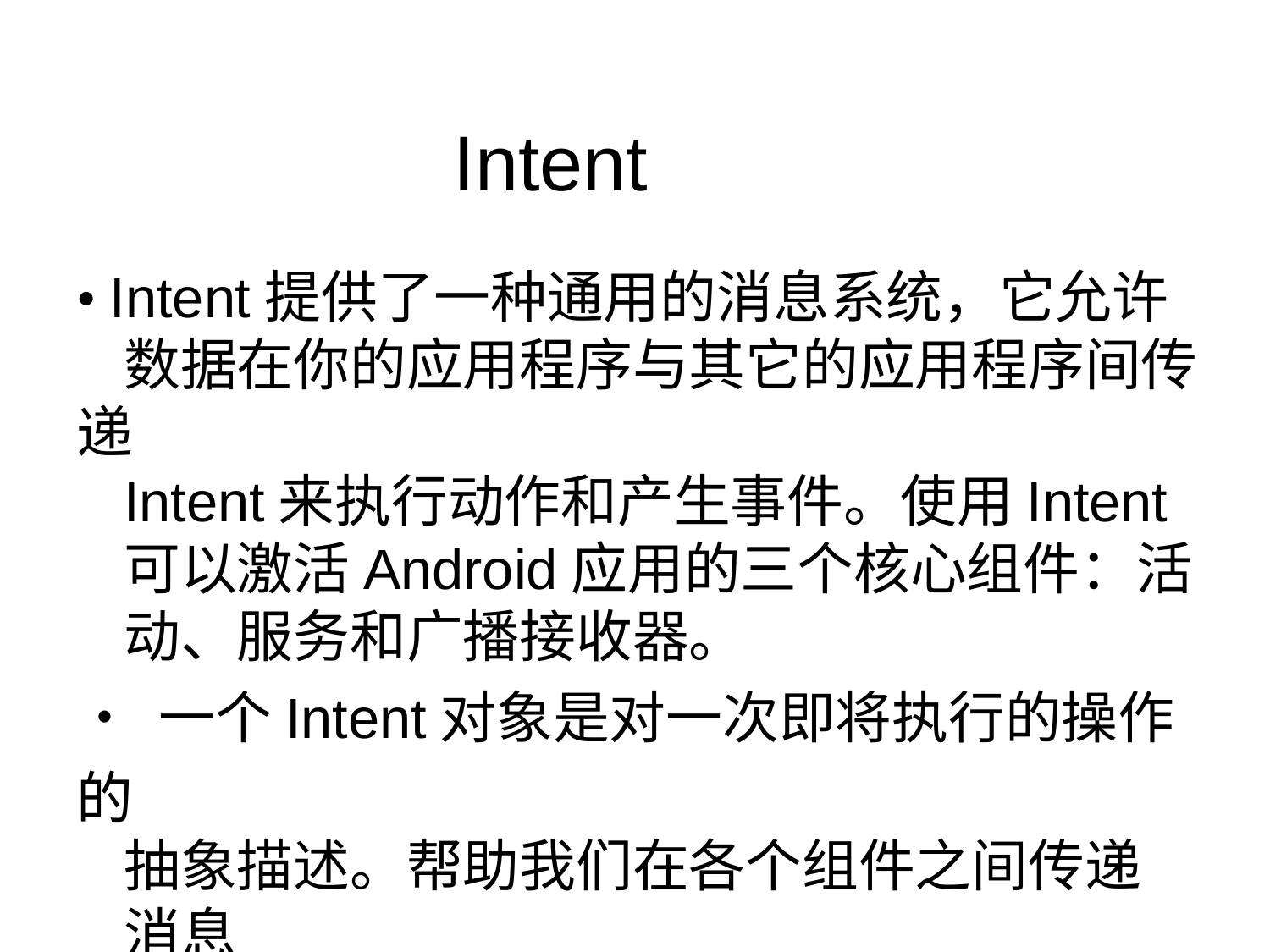

Intent

• Intent提供了一种通用的消息系统，它允许
	数据在你的应用程序与其它的应用程序间传递
	Intent来执行动作和产生事件。使用Intent
	可以激活Android应用的三个核心组件：活
	动、服务和广播接收器。
• 一个Intent对象是对一次即将执行的操作的
	抽象描述。帮助我们在各个组件之间传递
	消息